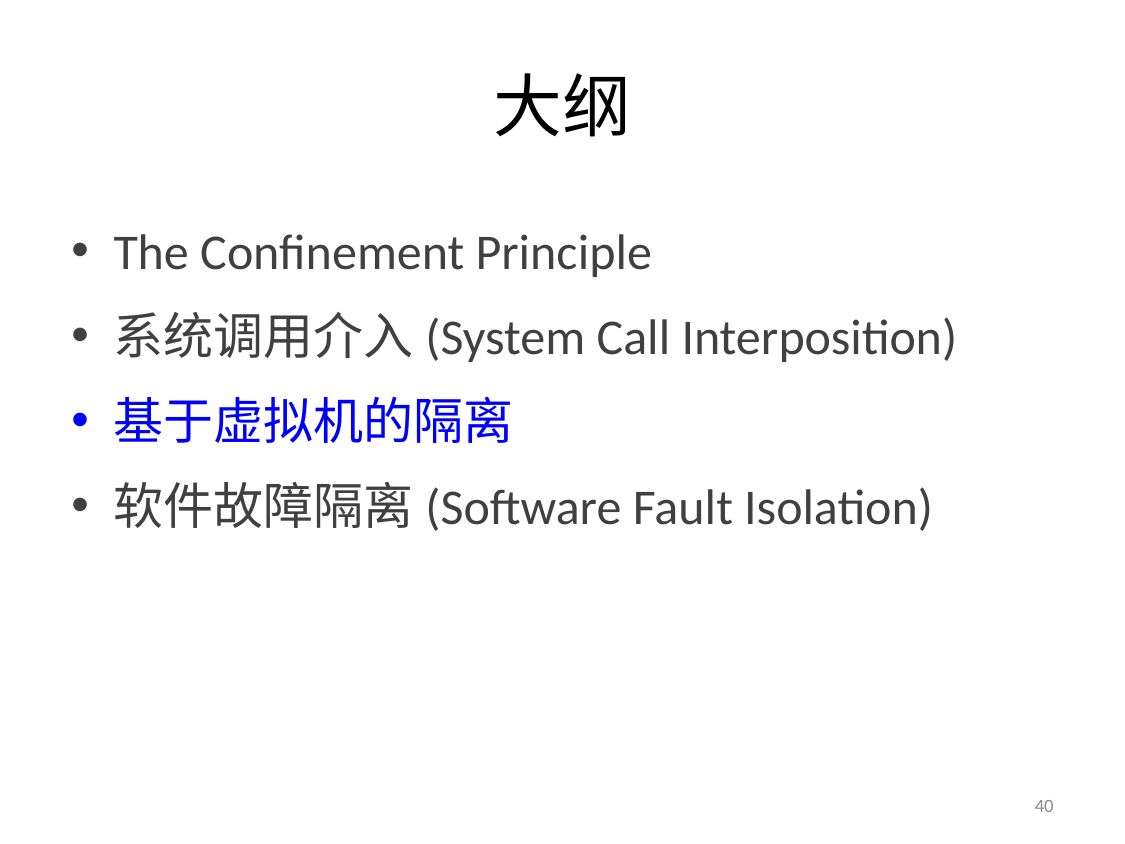

# 大纲
The Confinement Principle
系统调用介入(System Call Interposition)
基于虚拟机的隔离
软件故障隔离(Software Fault Isolation)
40